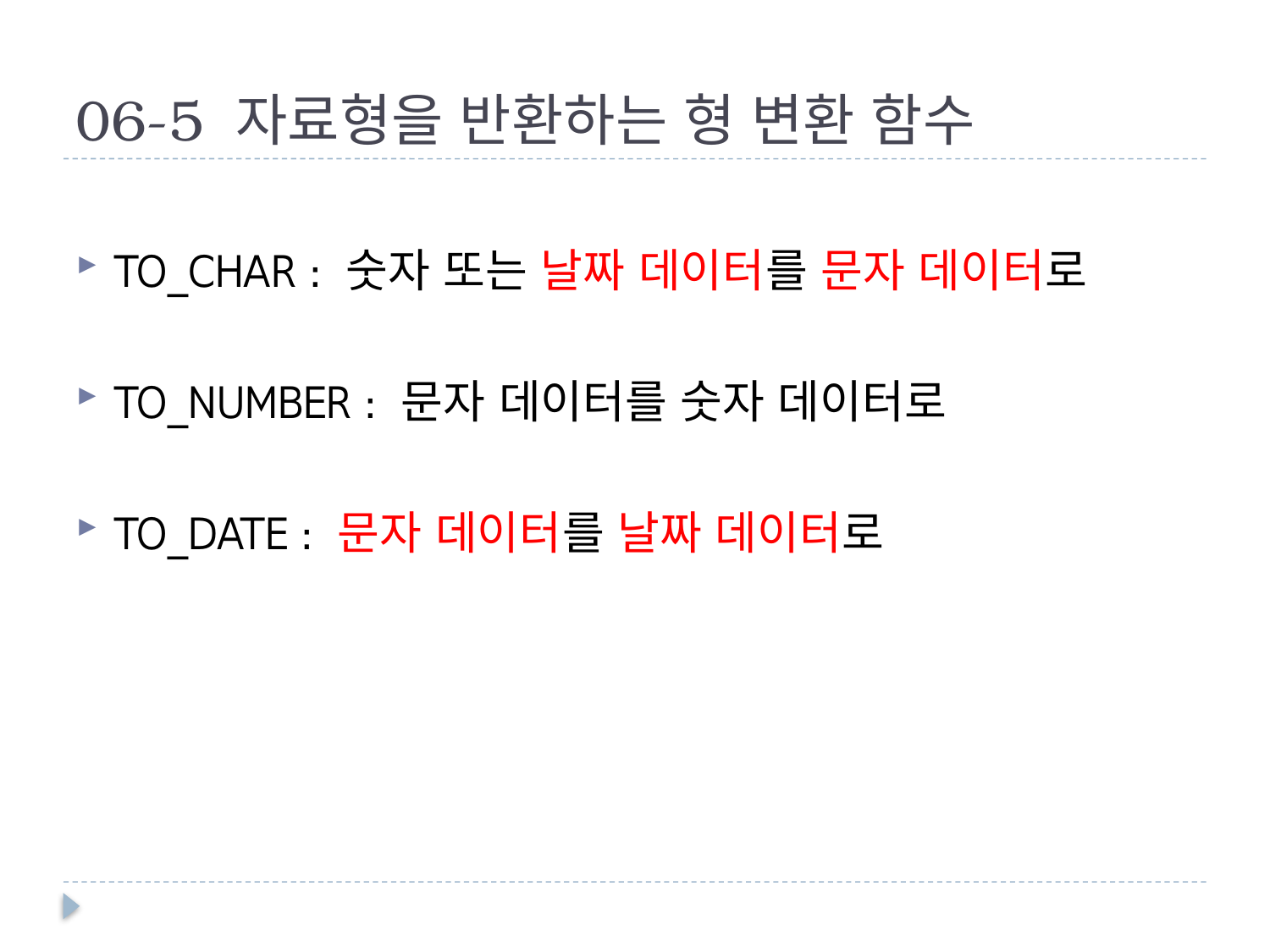

# 06-5 자료형을 반환하는 형 변환 함수

TO_CHAR : 숫자 또는 날짜 데이터를 문자 데이터로

TO_NUMBER : 문자 데이터를 숫자 데이터로

TO_DATE : 문자 데이터를 날짜 데이터로